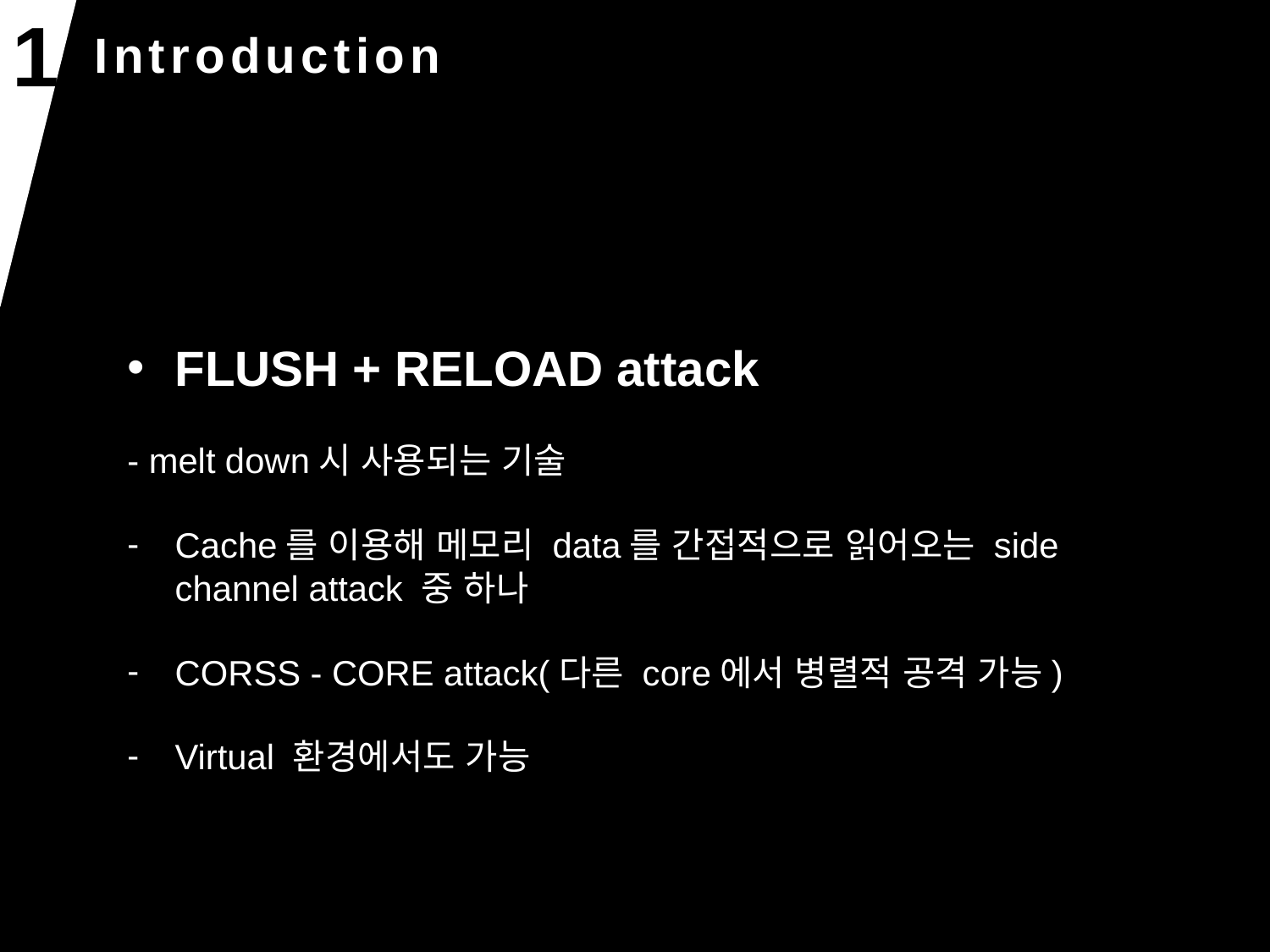

1
Introduction

FLUSH + RELOAD attack

- melt down시 사용되는 기술

Cache를 이용해 메모리 data를 간접적으로 읽어오는 side channel attack 중 하나

CORSS - CORE attack(다른 core에서 병렬적 공격 가능)

Virtual 환경에서도 가능